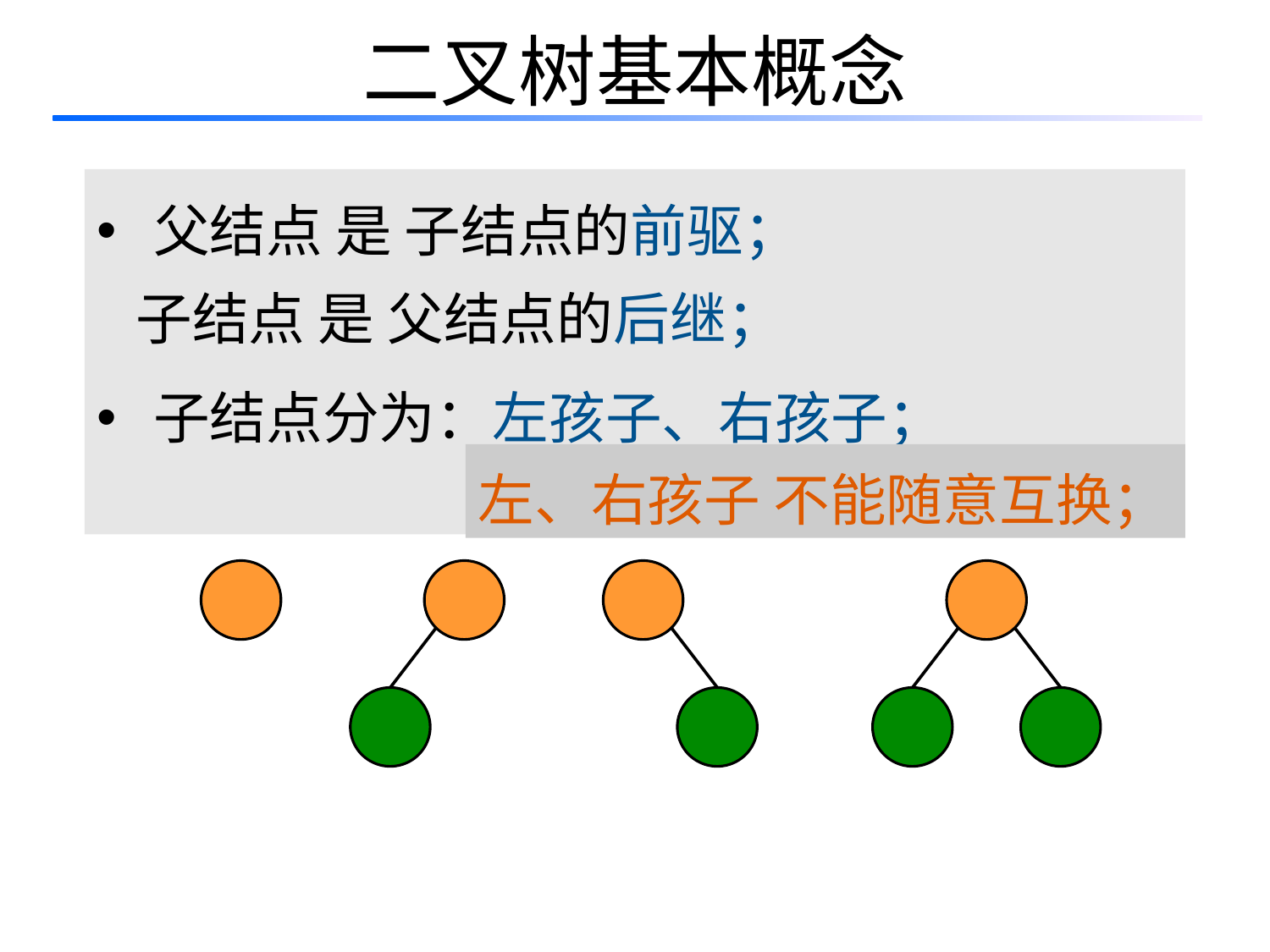

二叉树基本概念

 父结点 是 子结点的前驱；
  子结点 是 父结点的后继；
 子结点分为：左孩子、右孩子；

左、右孩子 不能随意互换；